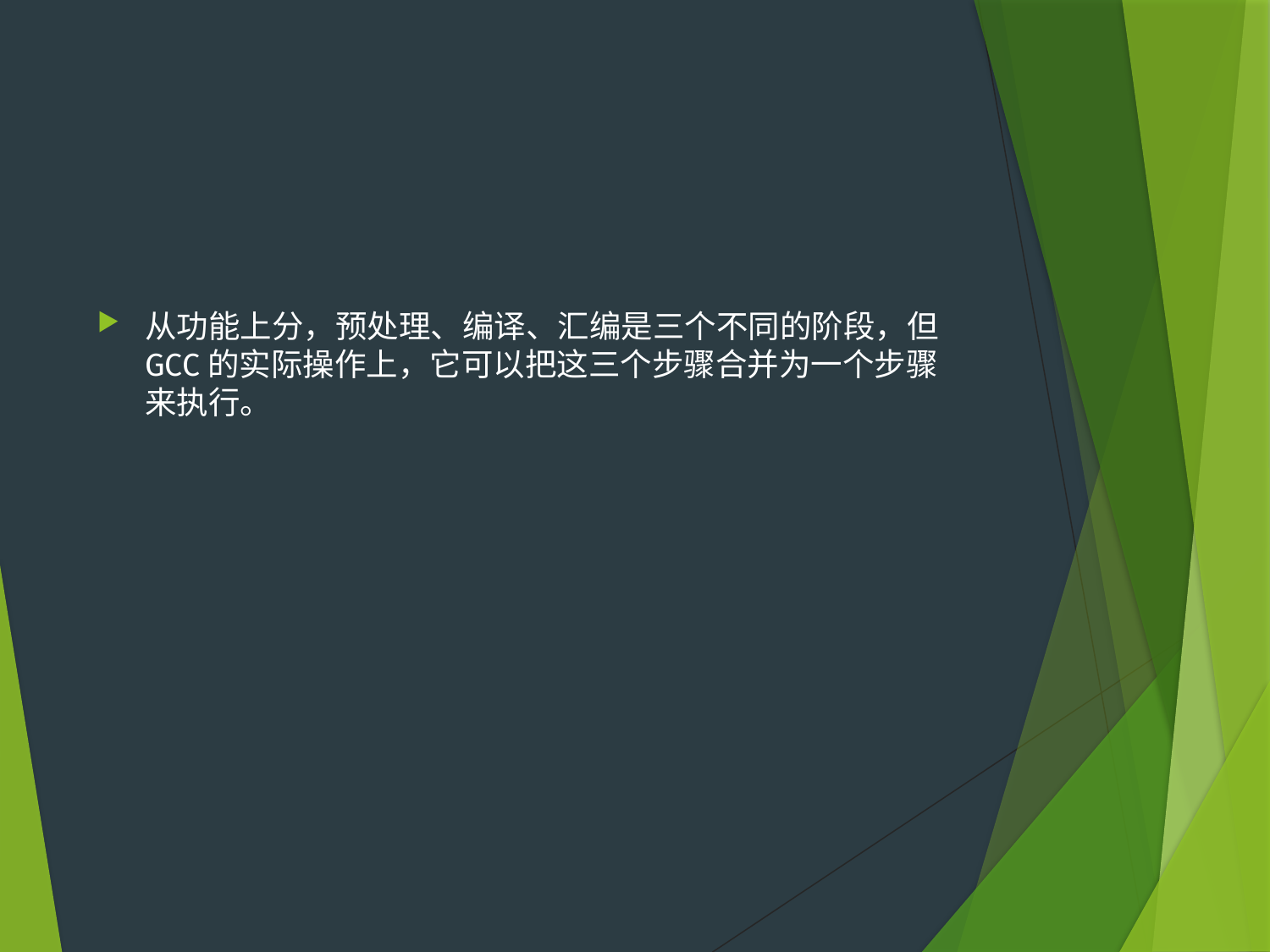

#
从功能上分，预处理、编译、汇编是三个不同的阶段，但GCC的实际操作上，它可以把这三个步骤合并为一个步骤来执行。